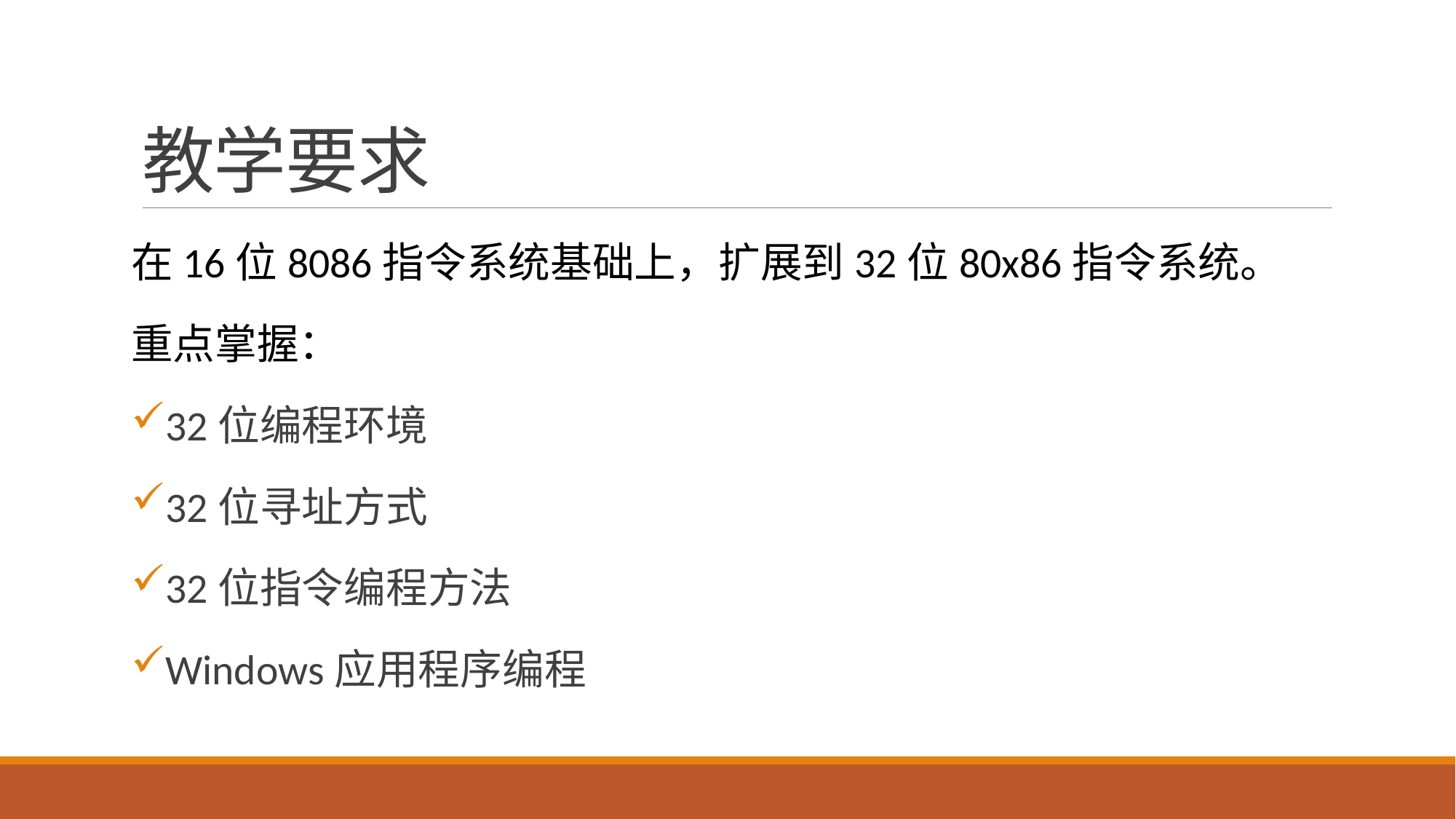

# 教学要求
在16位8086指令系统基础上，扩展到32位80x86指令系统。
重点掌握：
32位编程环境
32位寻址方式
32位指令编程方法
Windows应用程序编程